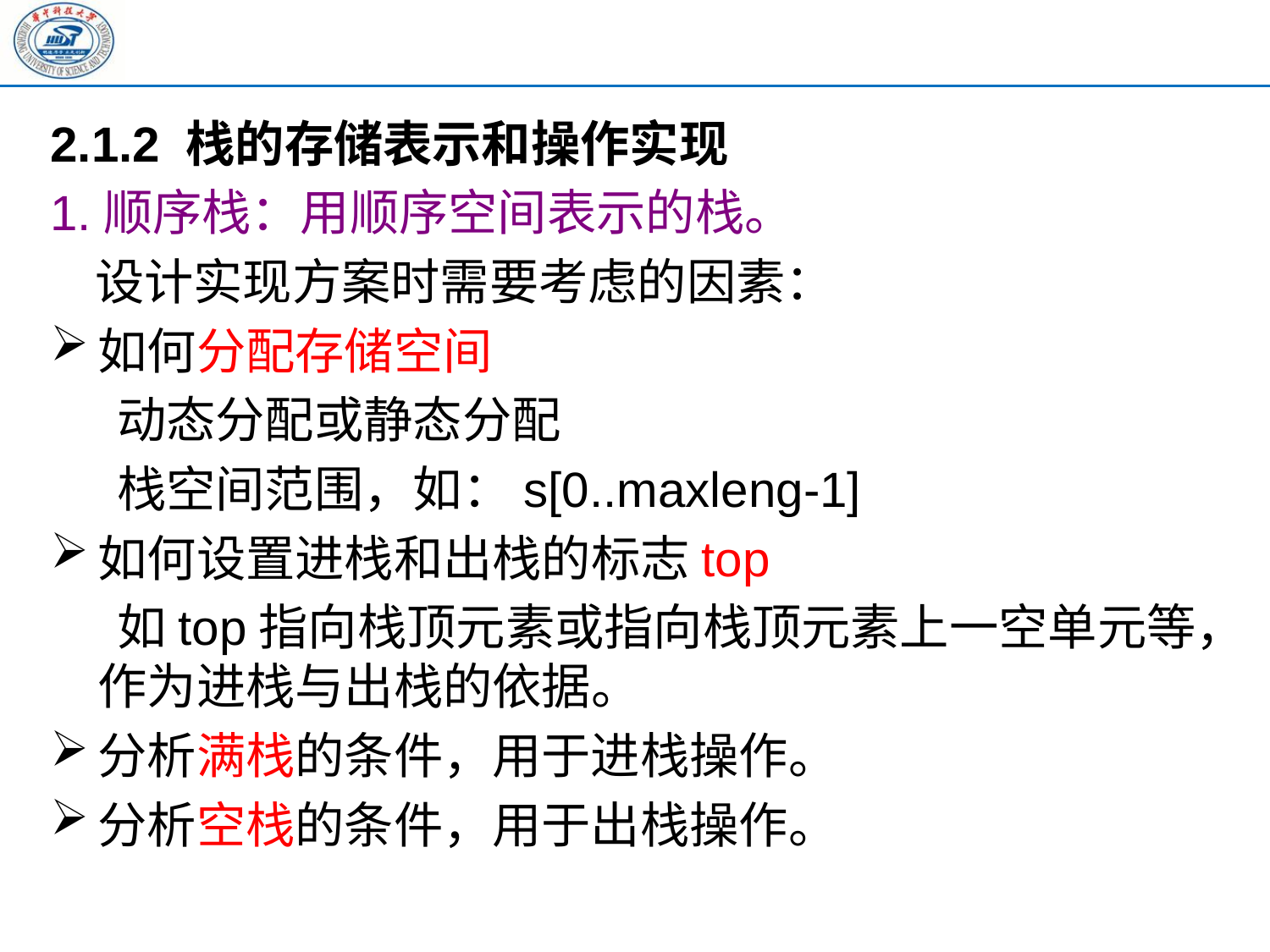

2.1.2 栈的存储表示和操作实现
1.顺序栈：用顺序空间表示的栈。
   设计实现方案时需要考虑的因素：
如何分配存储空间
     动态分配或静态分配
     栈空间范围，如：s[0..maxleng-1]
如何设置进栈和出栈的标志top
     如top指向栈顶元素或指向栈顶元素上一空单元等，作为进栈与出栈的依据。
分析满栈的条件，用于进栈操作。
分析空栈的条件，用于出栈操作。